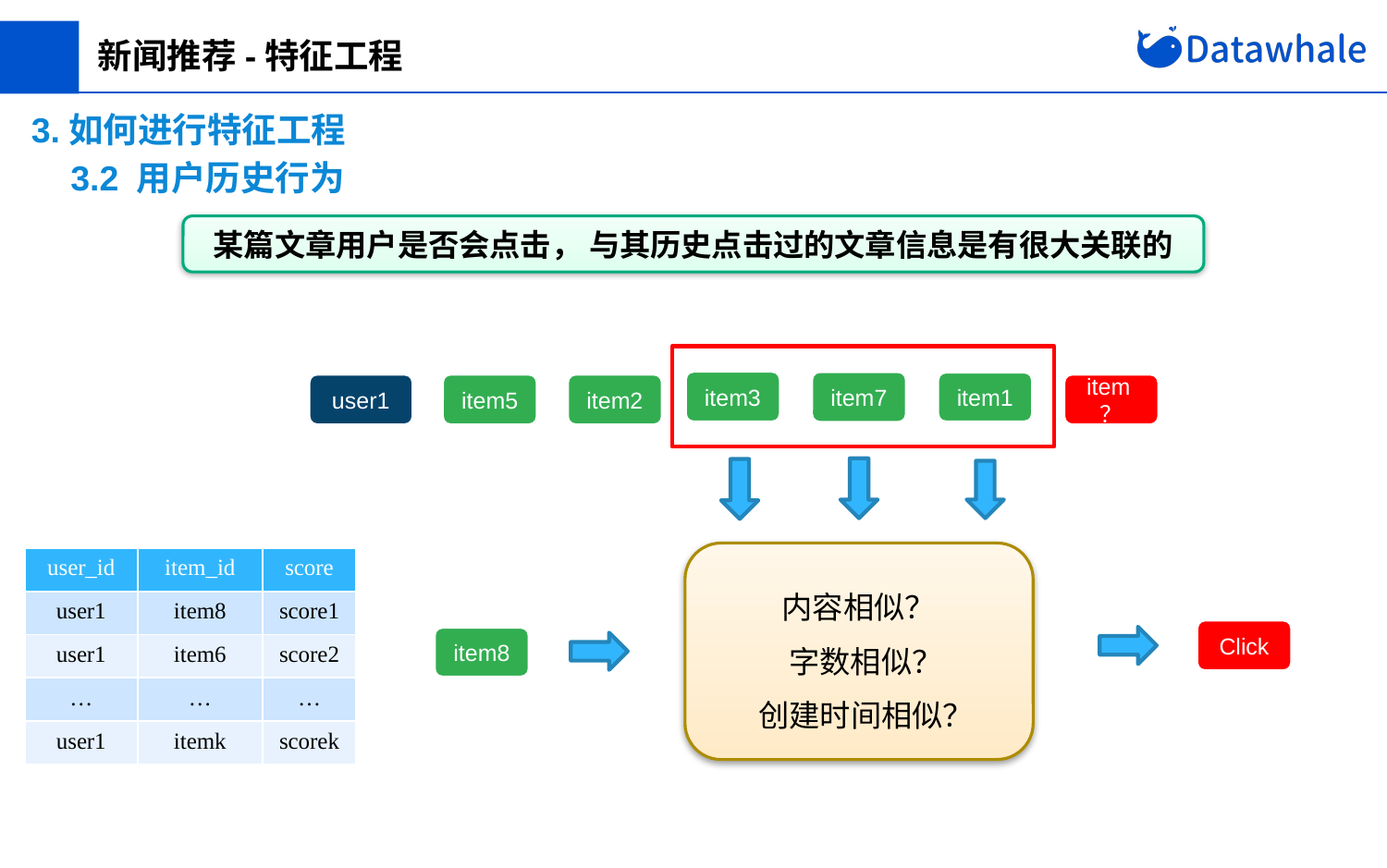

新闻推荐-特征工程
3.如何进行特征工程
3.2 用户历史行为
某篇文章用户是否会点击， 与其历史点击过的文章信息是有很大关联的

item3
item7
item1
user1
item5
item2
item？

| user\_id | item\_id | score |
| --- | --- | --- |
| user1 | item8 | score1 |
| user1 | item6 | score2 |
| … | … | … |
| user1 | itemk | scorek |
内容相似？
 字数相似？
 创建时间相似？
Click
item8